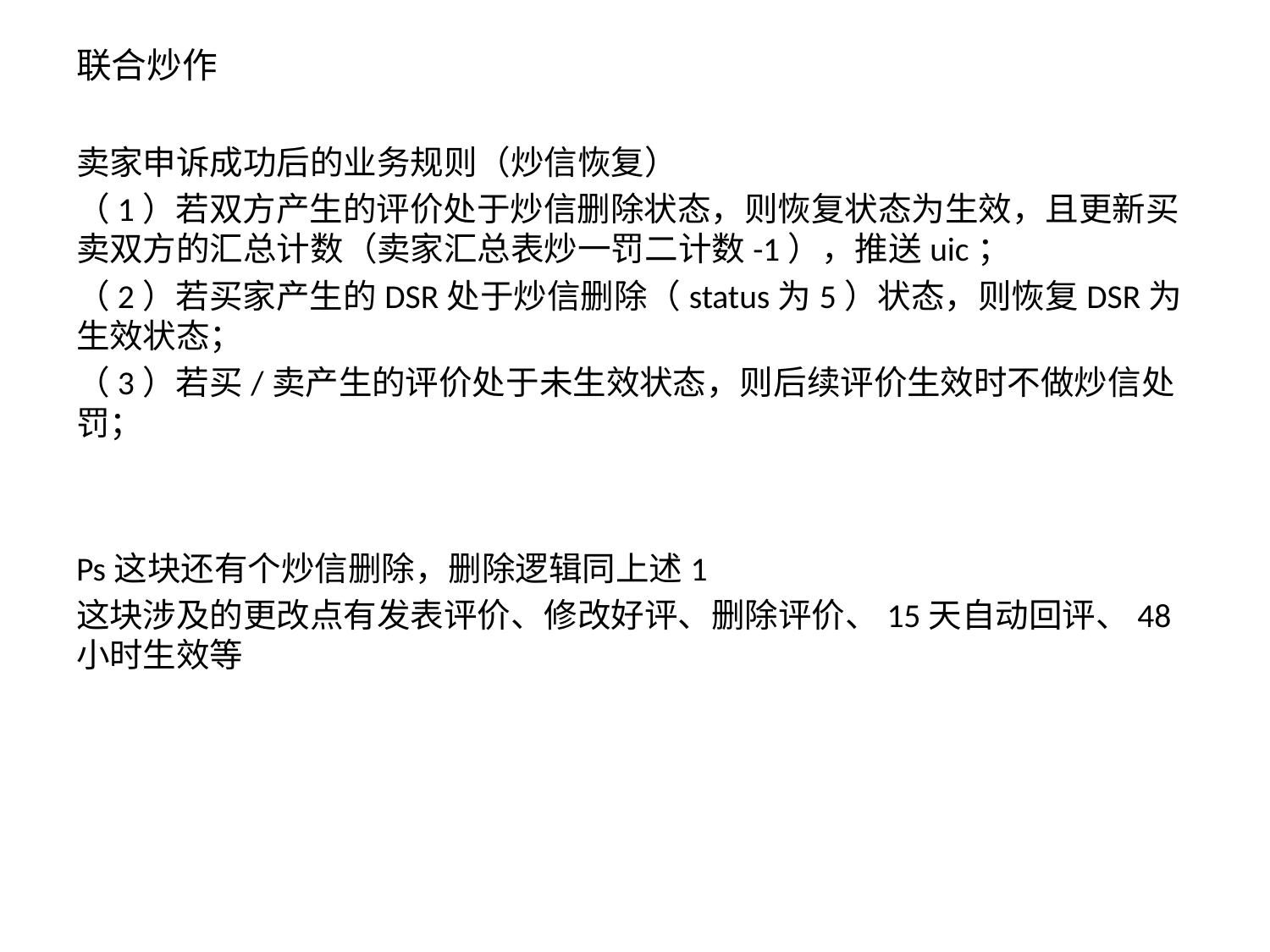

联合炒作

卖家申诉成功后的业务规则（炒信恢复）
（1）若双方产生的评价处于炒信删除状态，则恢复状态为生效，且更新买卖双方的汇总计数（卖家汇总表炒一罚二计数-1），推送uic；
（2）若买家产生的DSR处于炒信删除（status为5）状态，则恢复DSR为生效状态；
（3）若买/卖产生的评价处于未生效状态，则后续评价生效时不做炒信处罚；

Ps这块还有个炒信删除，删除逻辑同上述1
这块涉及的更改点有发表评价、修改好评、删除评价、15天自动回评、48小时生效等